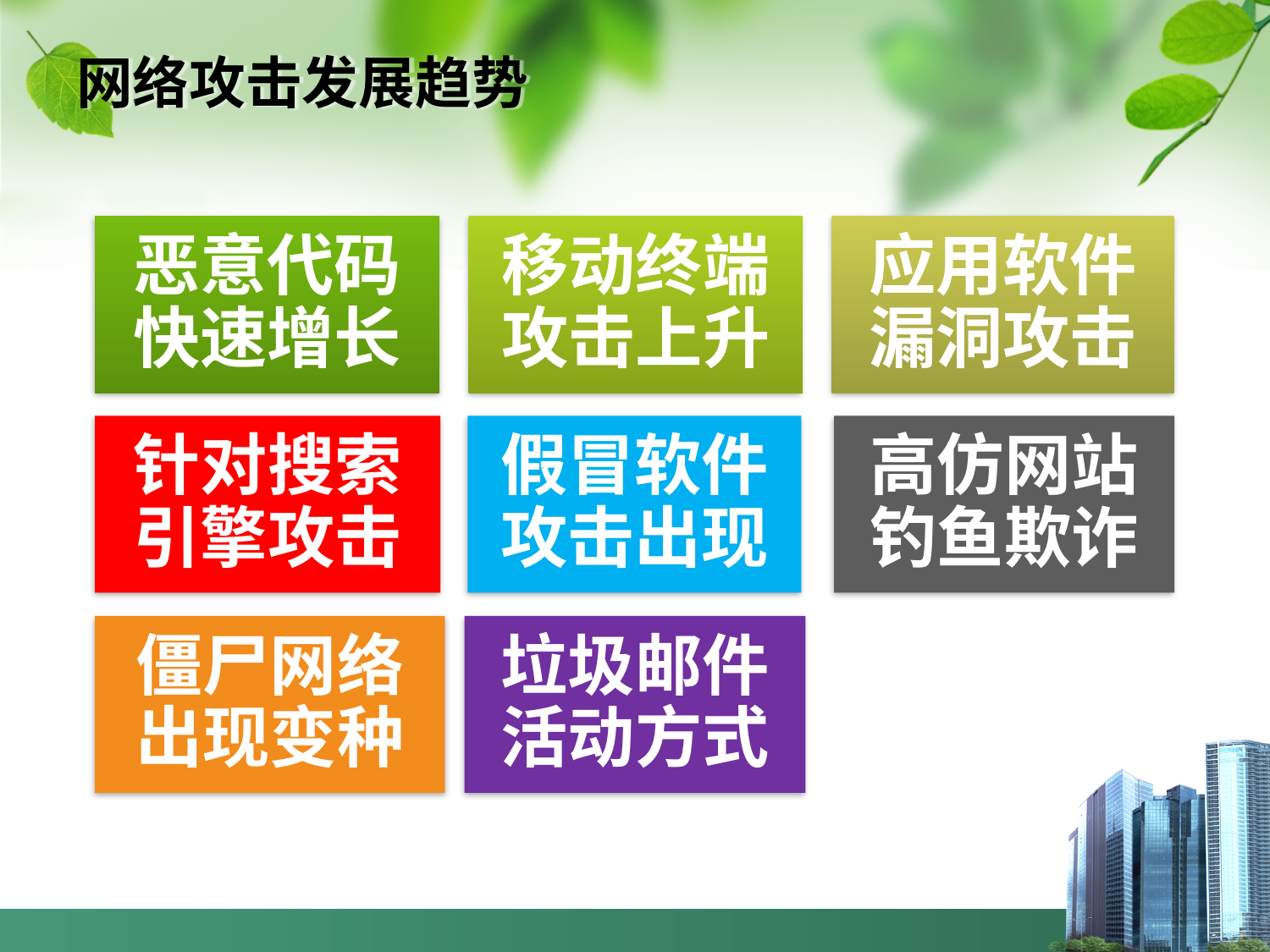

# 网络攻击发展趋势
恶意代码快速增长
移动终端攻击上升
应用软件漏洞攻击
针对搜索引擎攻击
假冒软件攻击出现
高仿网站钓鱼欺诈
僵尸网络出现变种
垃圾邮件活动方式